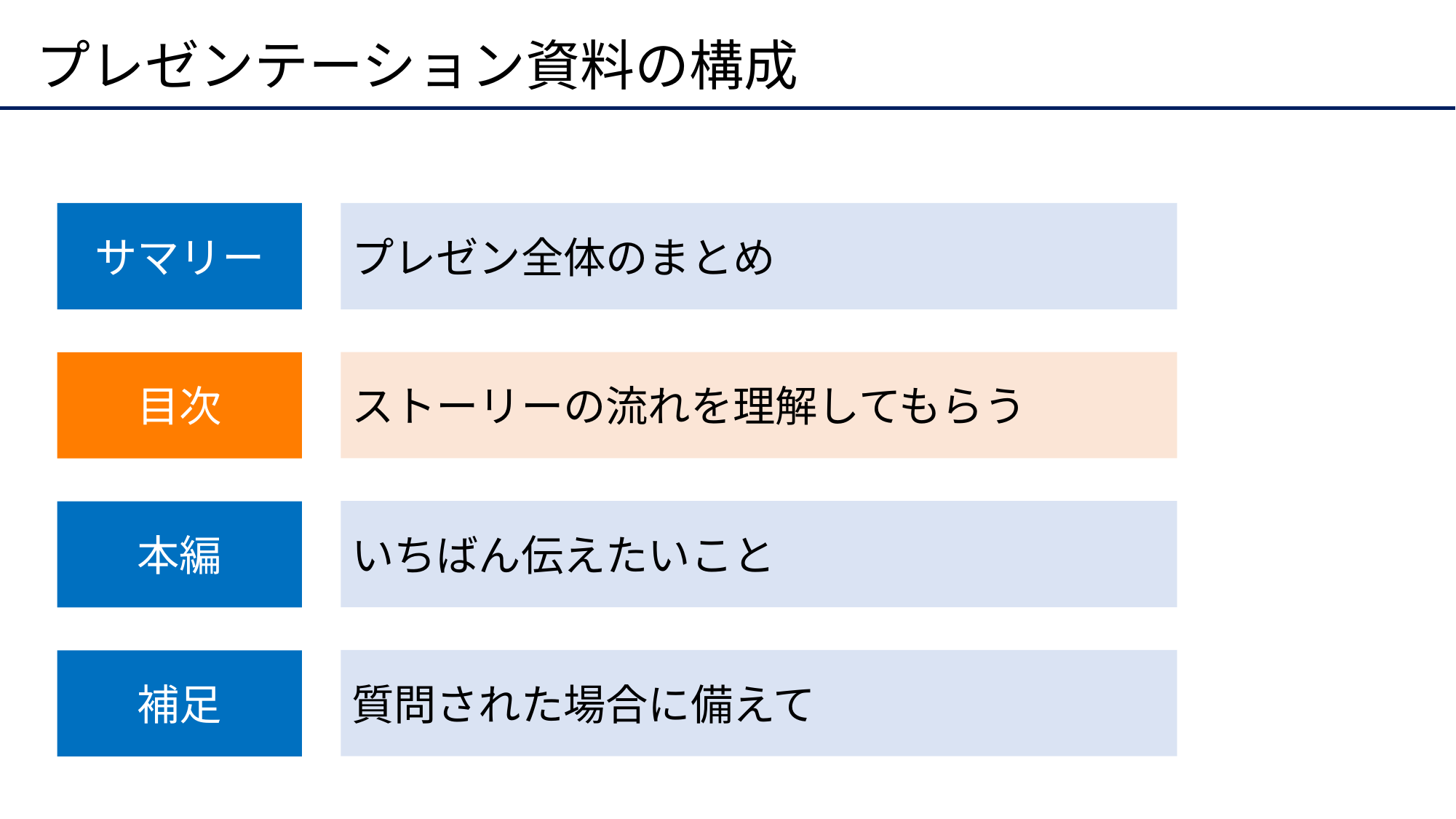

# プレゼンテーション資料の構成
サマリー
プレゼン全体のまとめ
ストーリーの流れを理解してもらう
目次
いちばん伝えたいこと
本編
質問された場合に備えて
補足